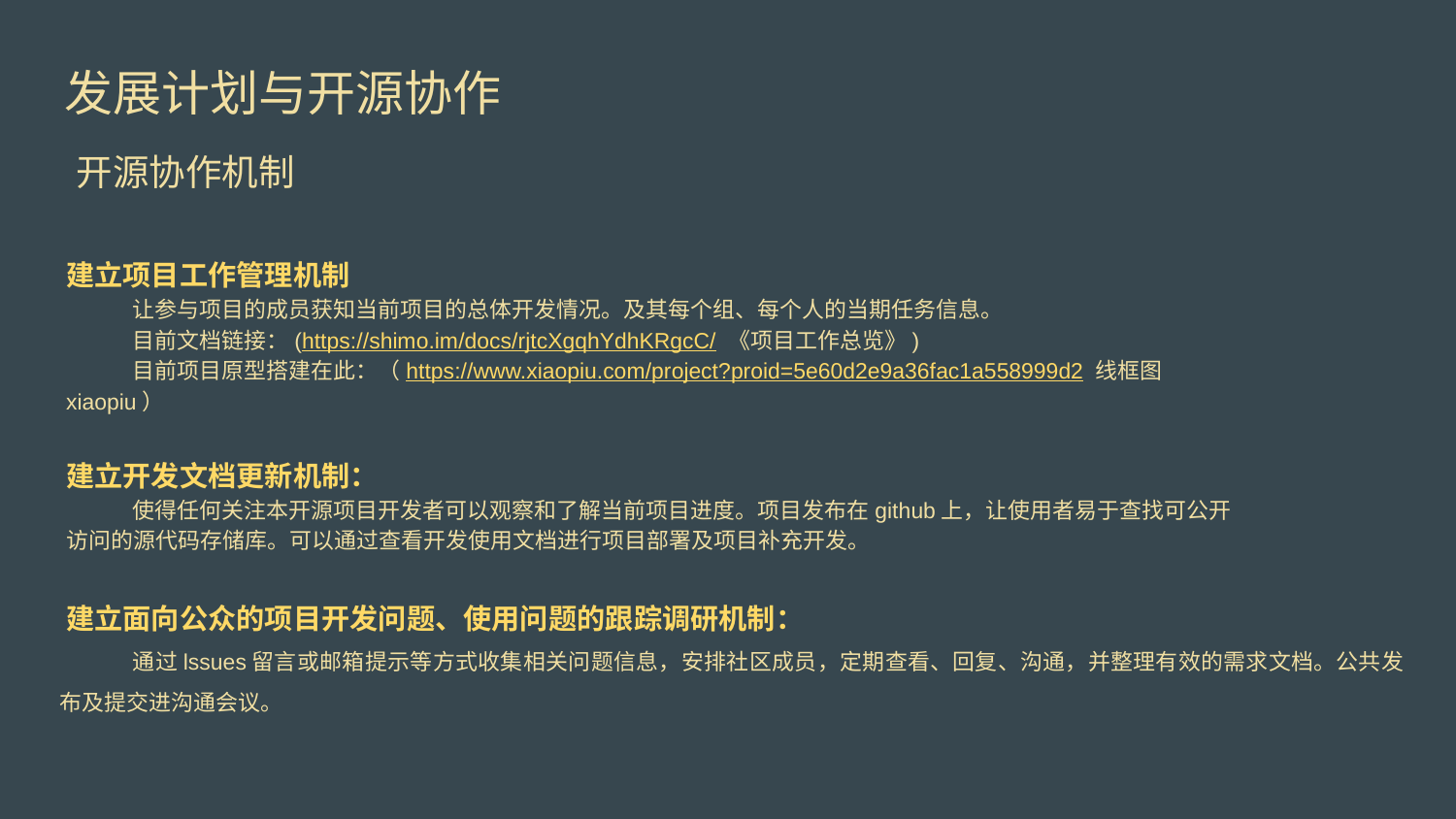

发展计划与开源协作
# 开源协作机制
建立项目工作管理机制
让参与项目的成员获知当前项目的总体开发情况。及其每个组、每个人的当期任务信息。
目前文档链接：(https://shimo.im/docs/rjtcXgqhYdhKRgcC/ 《项目工作总览》)
目前项目原型搭建在此：（https://www.xiaopiu.com/project?proid=5e60d2e9a36fac1a558999d2 线框图xiaopiu）

建立开发文档更新机制：
使得任何关注本开源项目开发者可以观察和了解当前项目进度。项目发布在github上，让使用者易于查找可公开访问的源代码存储库。可以通过查看开发使用文档进行项目部署及项目补充开发。

建立面向公众的项目开发问题、使用问题的跟踪调研机制：
通过lssues留言或邮箱提示等方式收集相关问题信息，安排社区成员，定期查看、回复、沟通，并整理有效的需求文档。公共发布及提交进沟通会议。